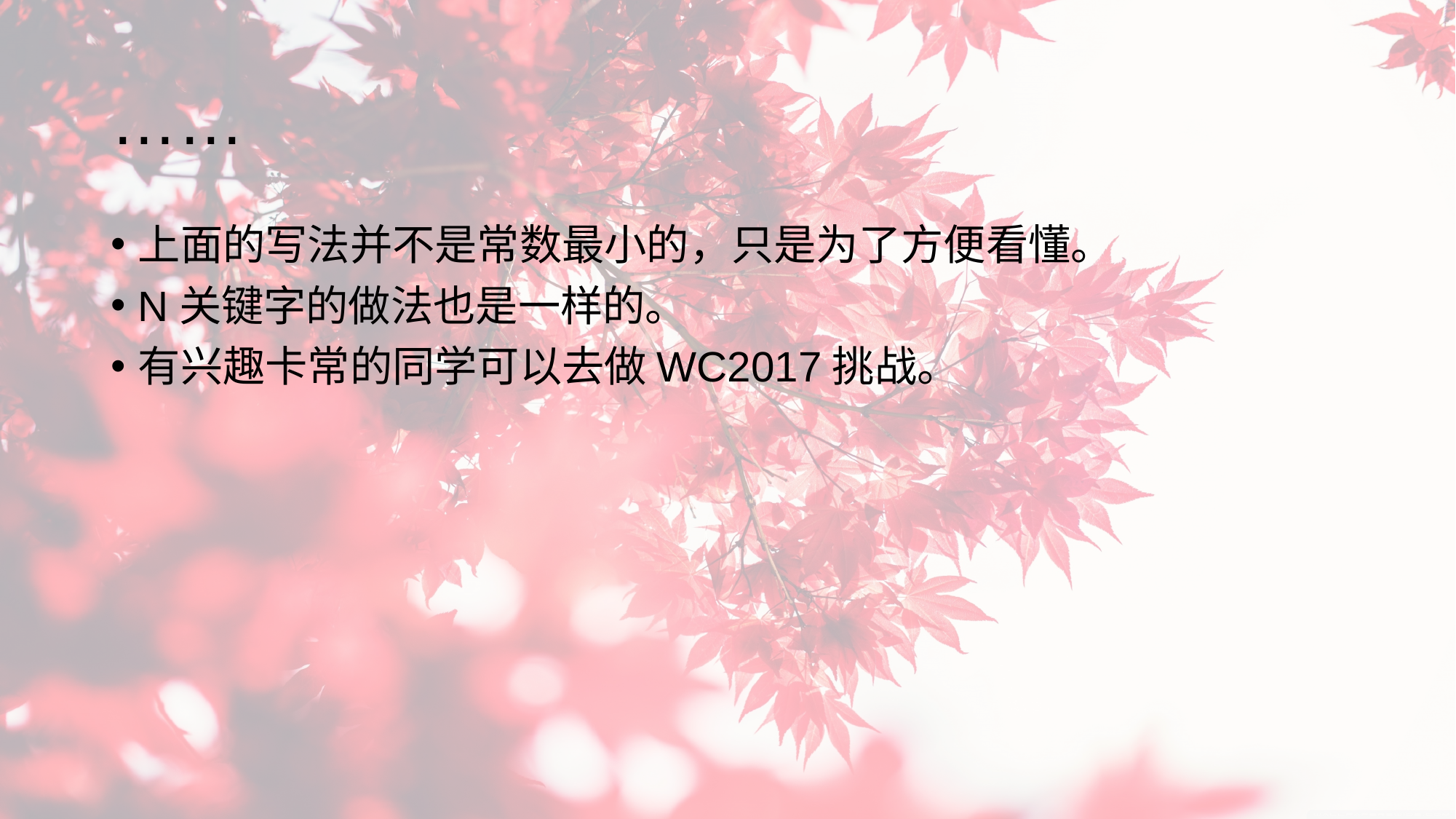

# ……
上面的写法并不是常数最小的，只是为了方便看懂。
N关键字的做法也是一样的。
有兴趣卡常的同学可以去做WC2017挑战。